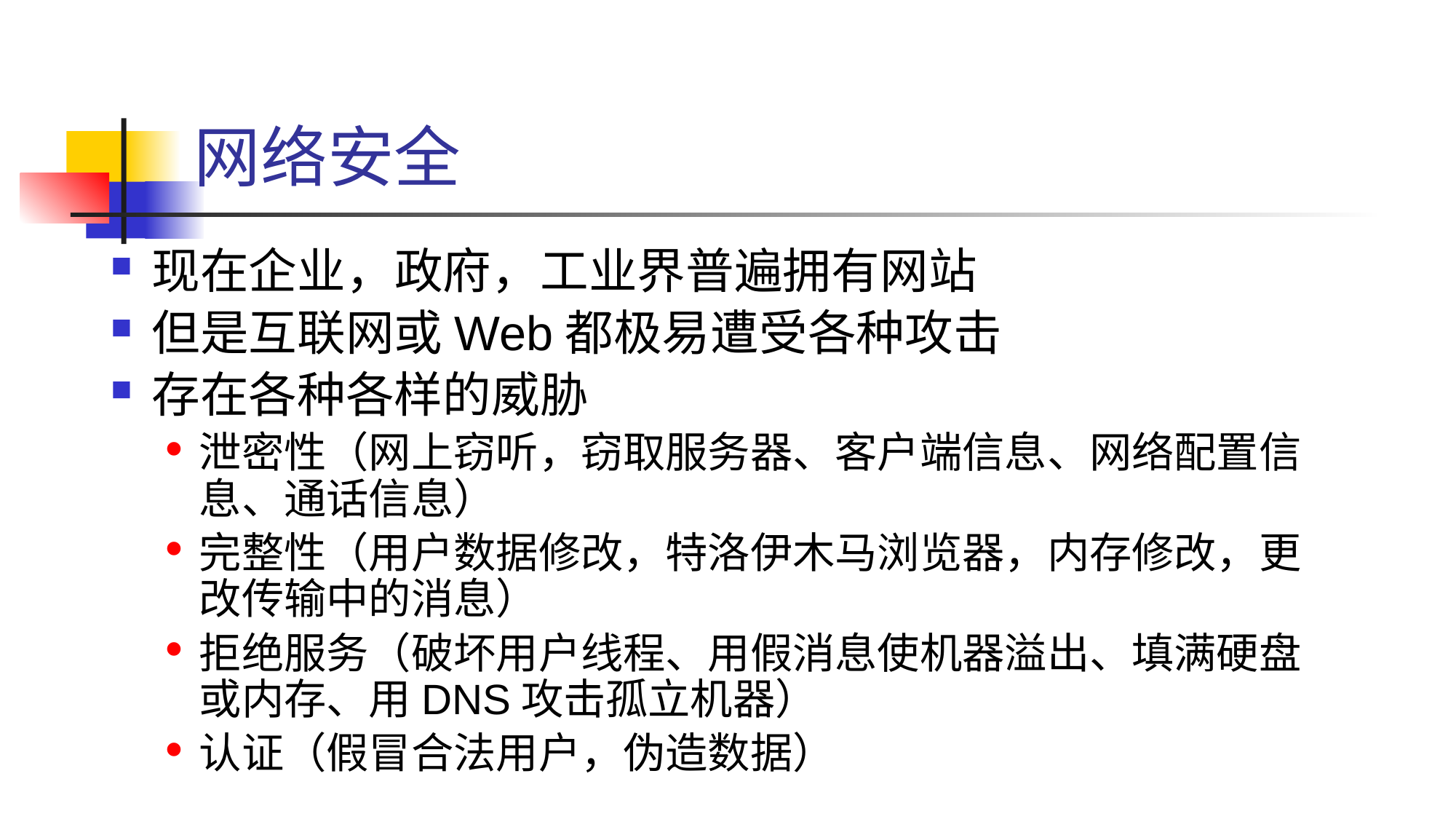

# 网络安全
现在企业，政府，工业界普遍拥有网站
但是互联网或Web都极易遭受各种攻击
存在各种各样的威胁
泄密性（网上窃听，窃取服务器、客户端信息、网络配置信息、通话信息）
完整性（用户数据修改，特洛伊木马浏览器，内存修改，更改传输中的消息）
拒绝服务（破坏用户线程、用假消息使机器溢出、填满硬盘或内存、用DNS攻击孤立机器）
认证（假冒合法用户，伪造数据）